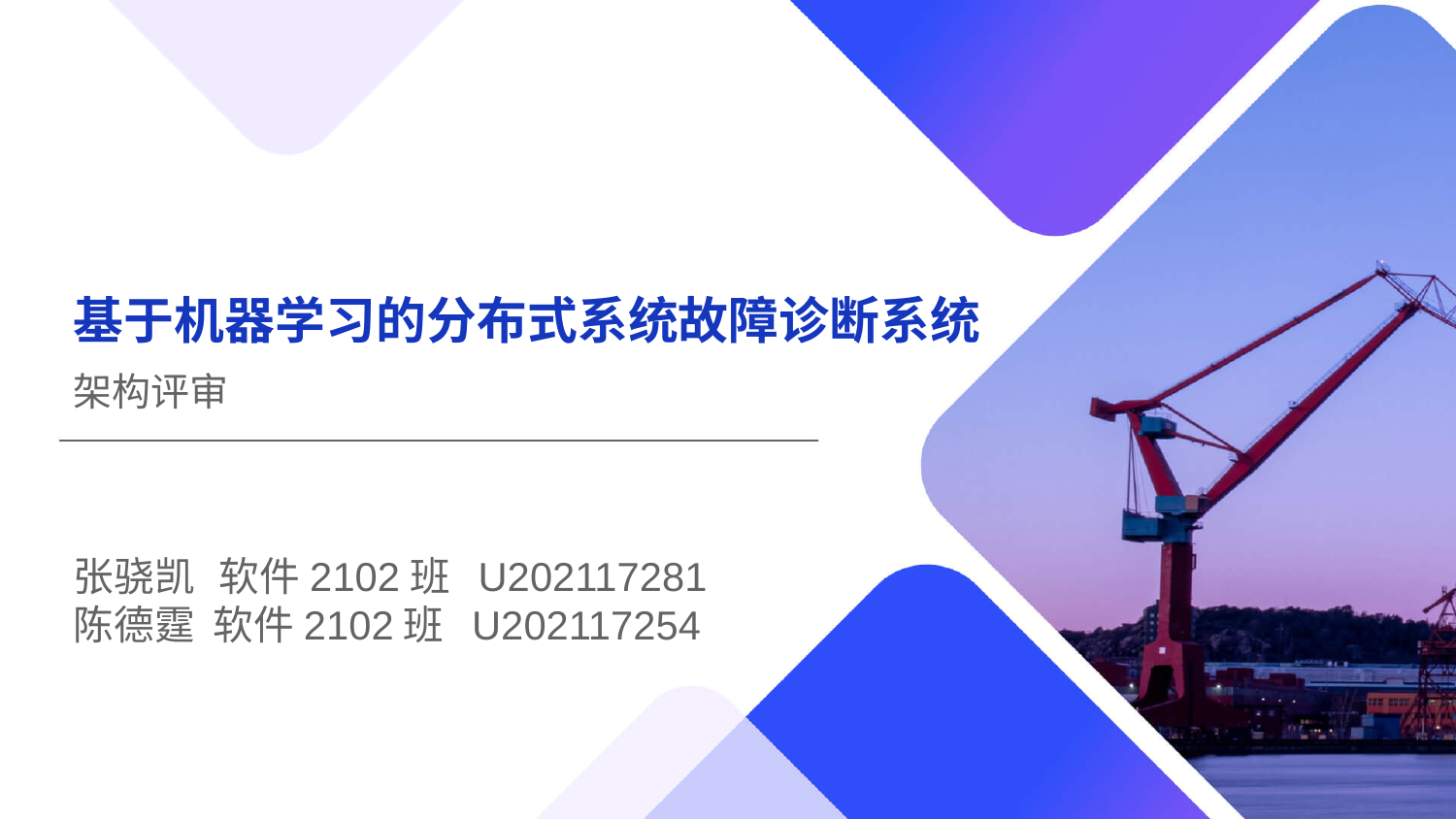

基于机器学习的分布式系统故障诊断系统
架构评审
张骁凯	软件2102班  U202117281
陈德霆  软件2102班  U202117254